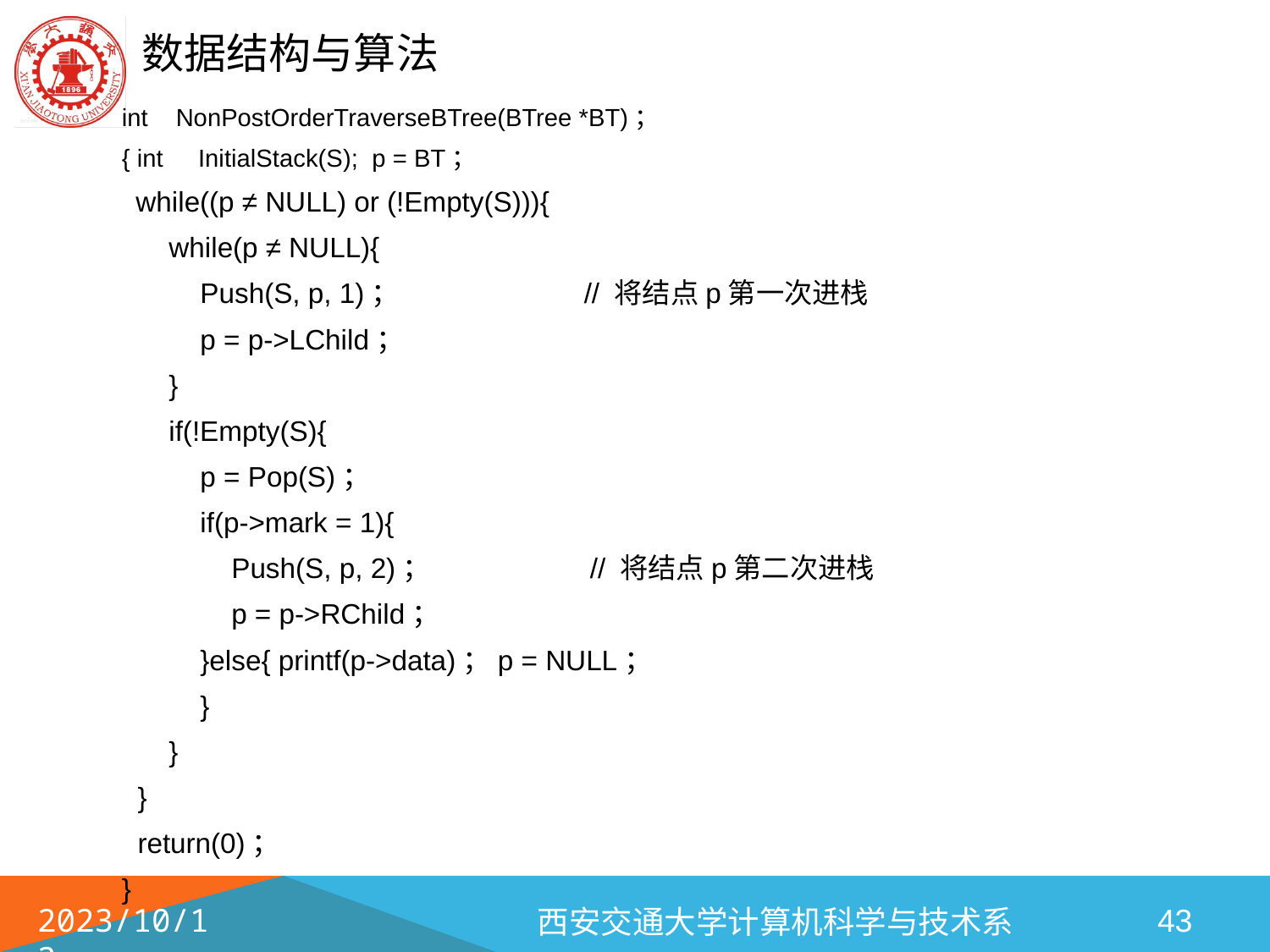

int    NonPostOrderTraverseBTree(BTree *BT)；
{ int     InitialStack(S);  p = BT；
  while((p ≠ NULL) or (!Empty(S))){
      while(p ≠ NULL){
          Push(S, p, 1)；                            // 将结点p第一次进栈
          p = p->LChild；
      }
      if(!Empty(S){
          p = Pop(S)；
          if(p->mark = 1){
              Push(S, p, 2)；                        // 将结点p第二次进栈
              p = p->RChild；
          }else{ printf(p->data)；p = NULL；
          }
      }
  }
  return(0)；
}